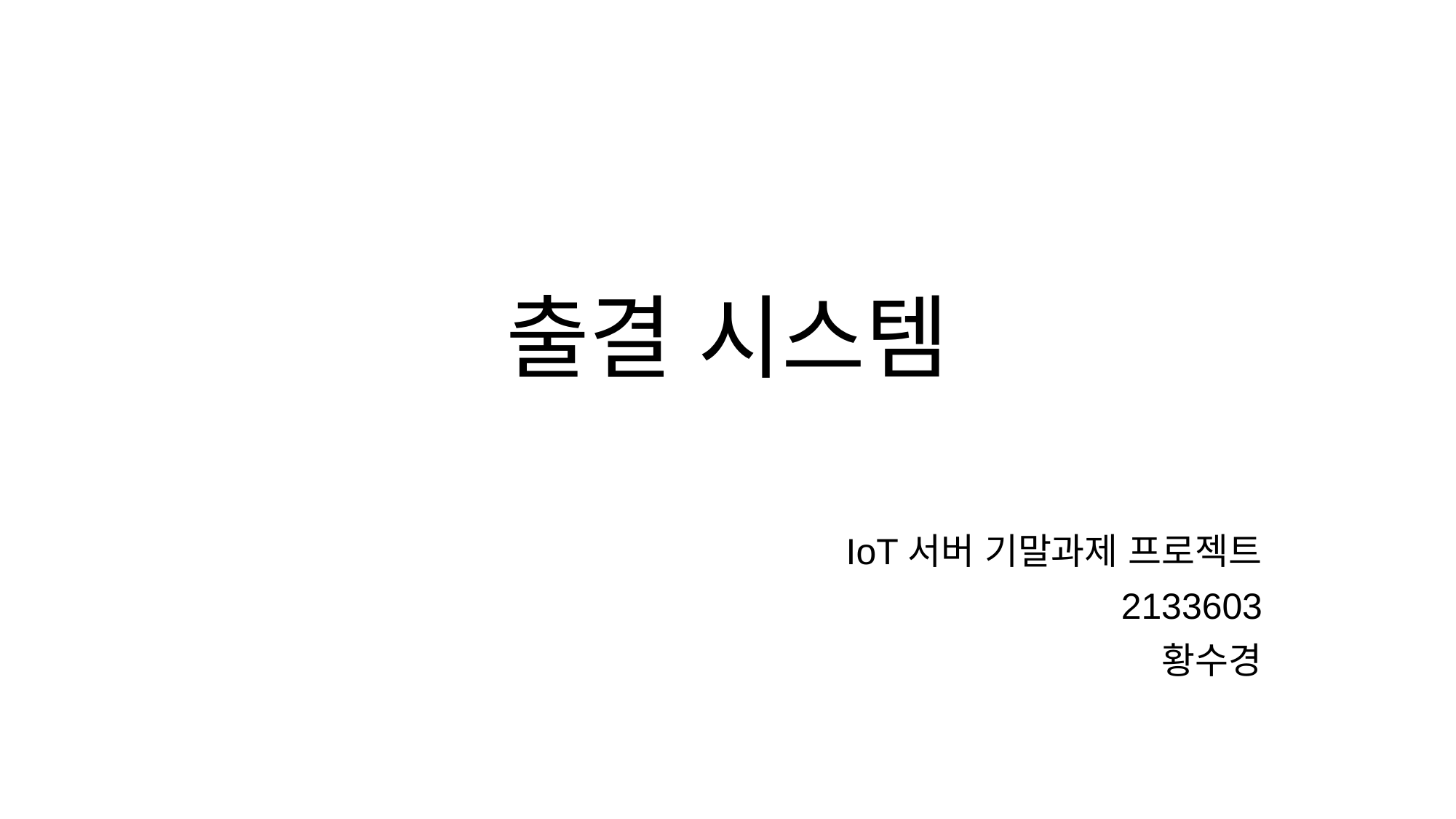

# 출결 시스템
IoT서버 기말과제 프로젝트
2133603
황수경